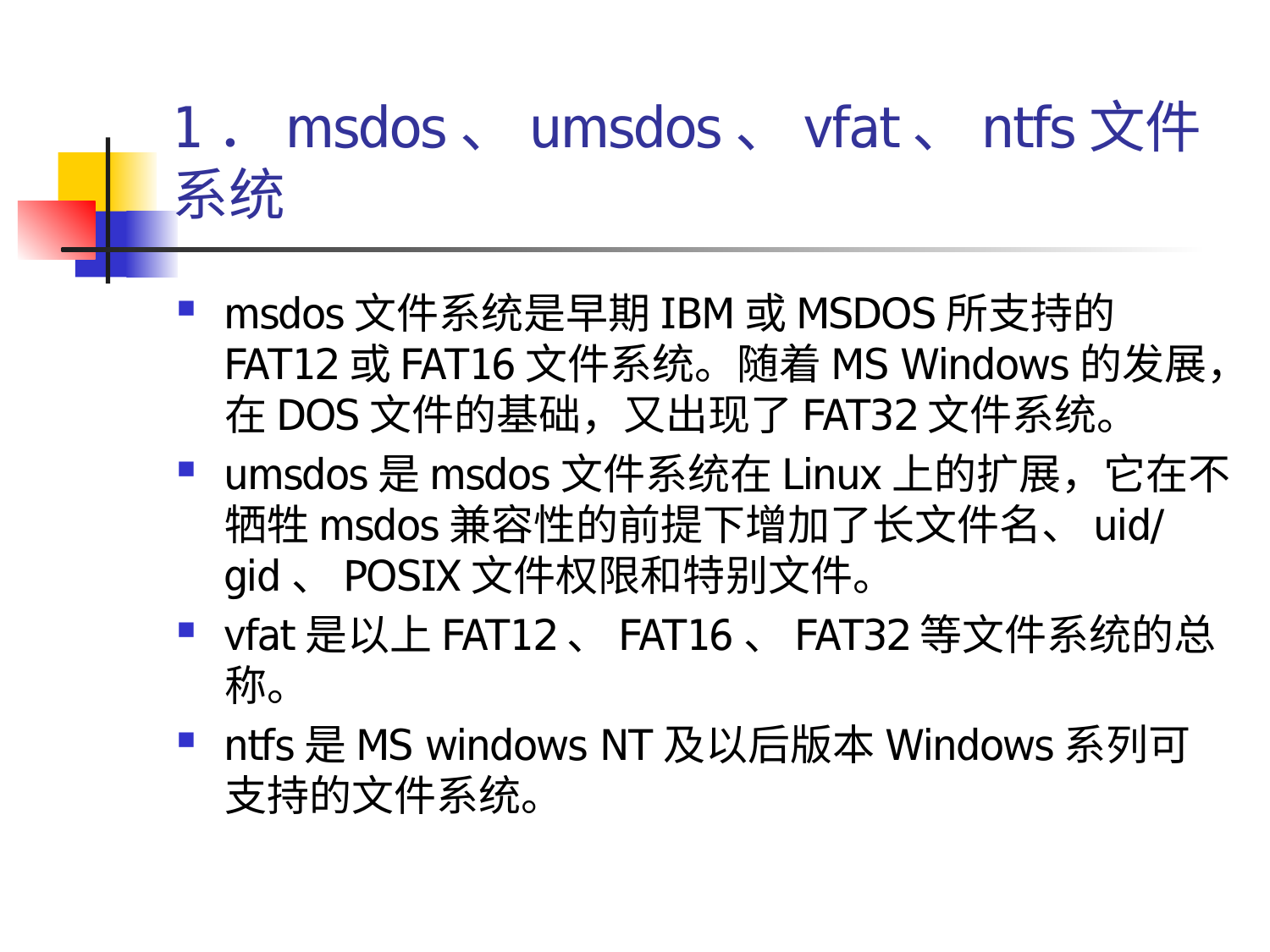

# 1．msdos、umsdos、vfat、ntfs文件系统
msdos文件系统是早期IBM或MSDOS所支持的FAT12或FAT16文件系统。随着MS Windows的发展，在DOS文件的基础，又出现了FAT32文件系统。
umsdos是msdos文件系统在Linux上的扩展，它在不牺牲msdos兼容性的前提下增加了长文件名、uid/gid、POSIX文件权限和特别文件。
vfat是以上FAT12、FAT16、FAT32等文件系统的总称。
ntfs是MS windows NT及以后版本Windows系列可支持的文件系统。